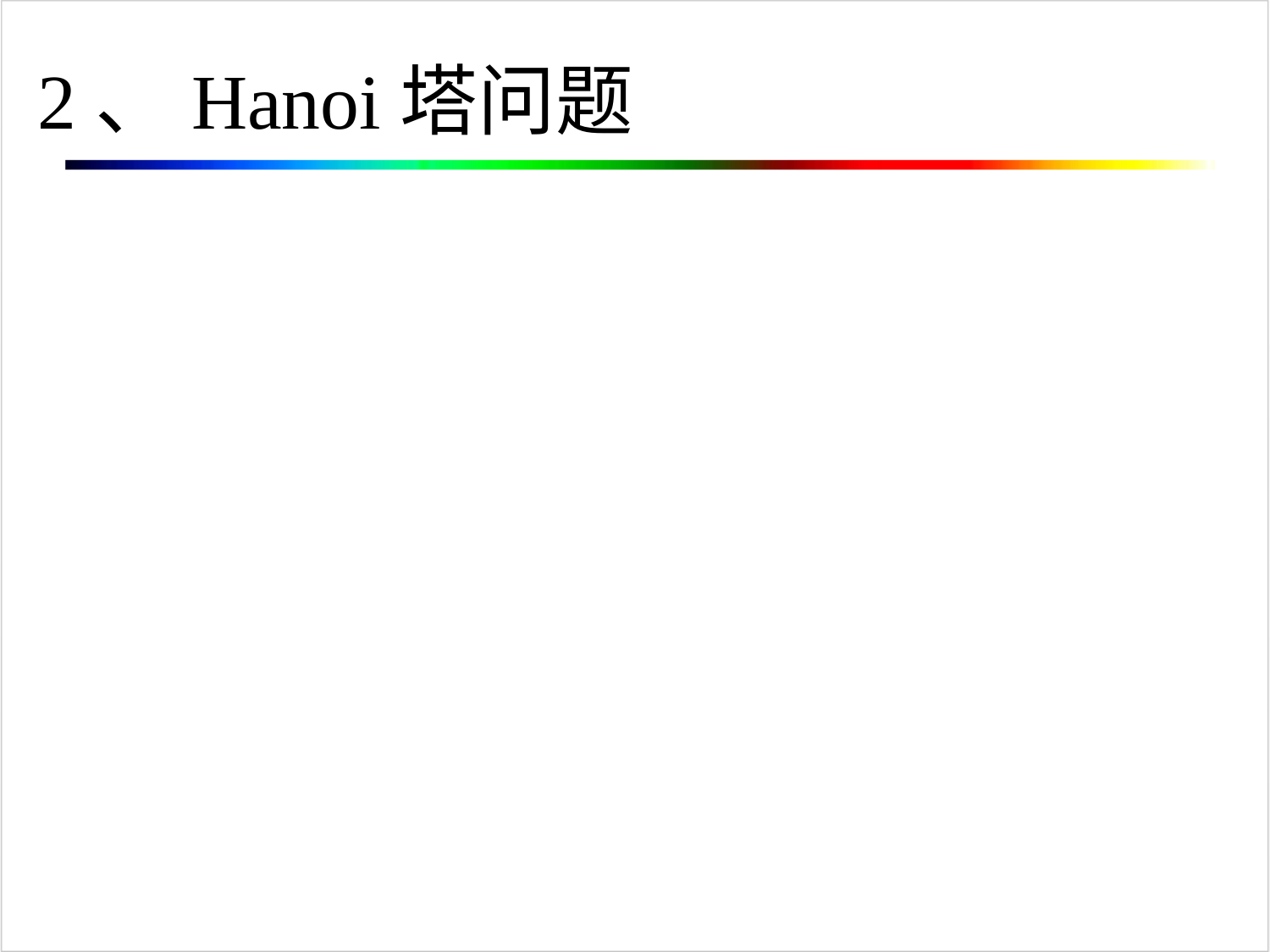

# 2、Hanoi塔问题
相传印度教的天神梵天在创造地球这一世界时，建了一座神庙，神庙里竖有三根宝石柱子，柱子由一个铜座支撑。
梵天将64个直径大小不一的金盘子，按照从大到小的顺序依次套放在第一根柱子上，形成一座金塔，即所谓的梵天塔（又称汉诺塔）。
天神让庙里的僧侣们将第一根柱子上的64个盘子借助第二根柱子全部移到第三根柱子上，即将整个塔迁移，同时定下3条规则。